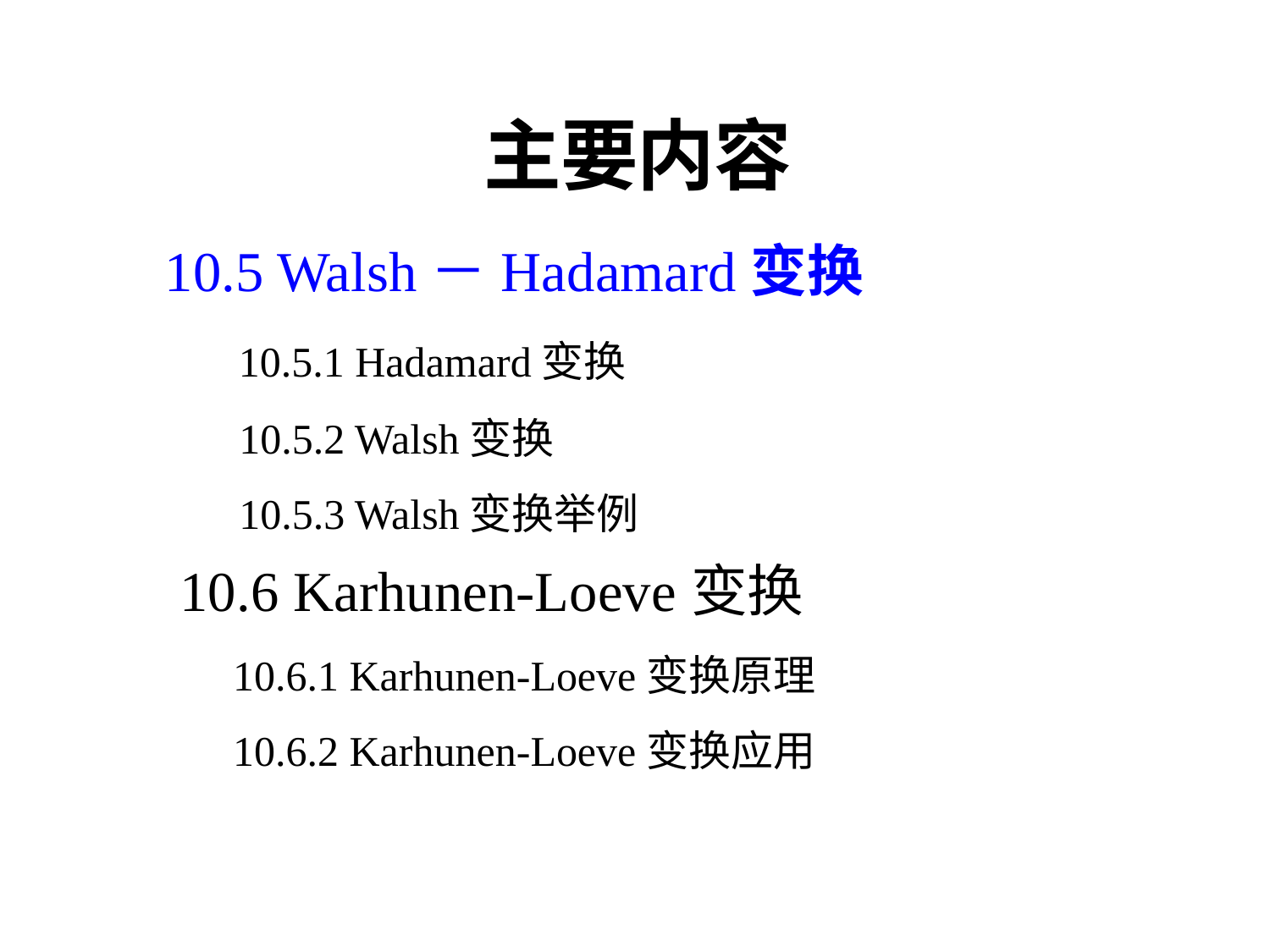

# 主要内容
10.5 Walsh－Hadamard变换
      10.5.1 Hadamard变换
       10.5.2 Walsh变换
       10.5.3 Walsh变换举例
10.6 Karhunen-Loeve变换
     10.6.1 Karhunen-Loeve变换原理
     10.6.2 Karhunen-Loeve变换应用